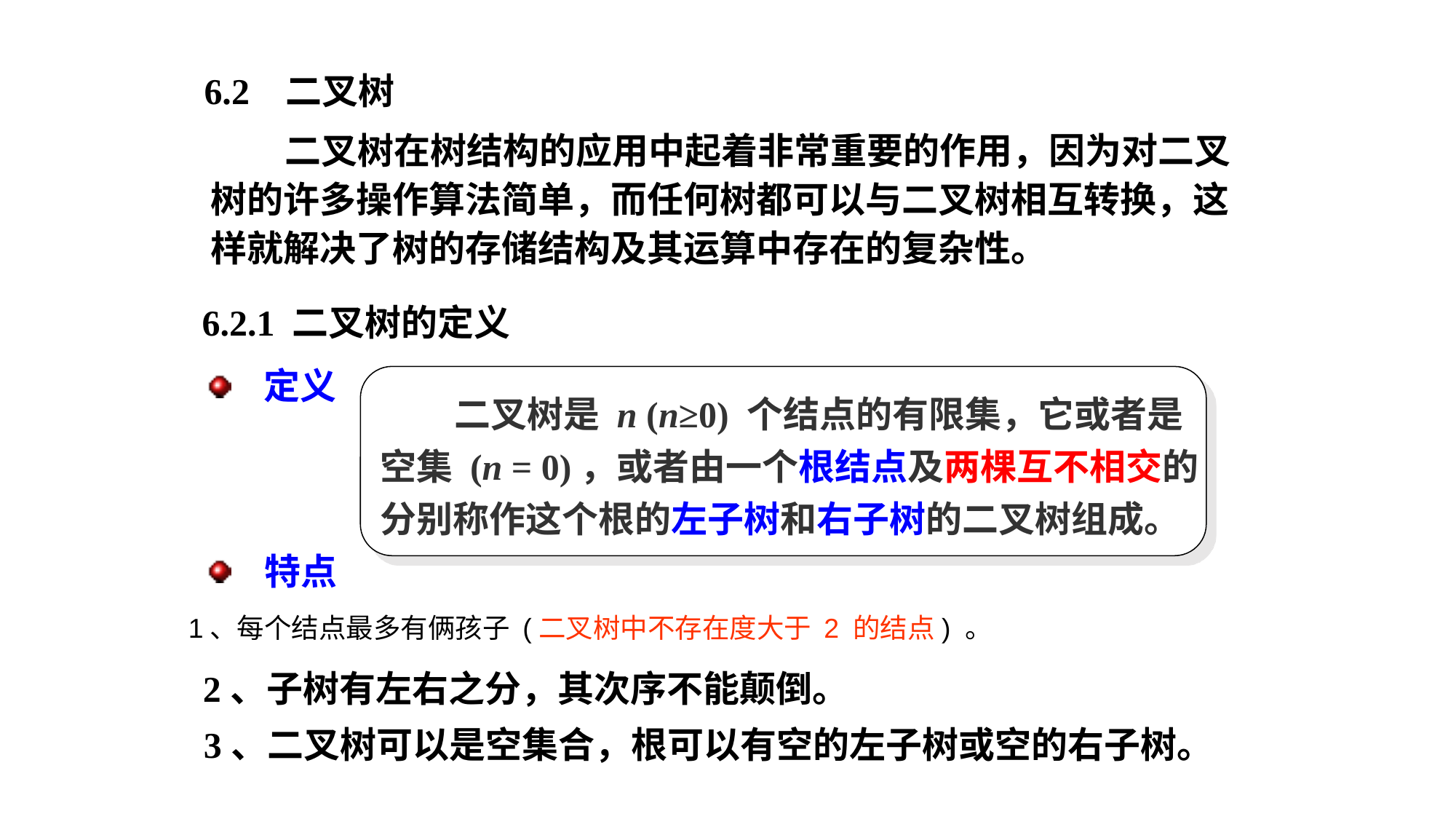

6.2   二叉树
        二叉树在树结构的应用中起着非常重要的作用，因为对二叉
树的许多操作算法简单，而任何树都可以与二叉树相互转换，这
样就解决了树的存储结构及其运算中存在的复杂性。
6.2.1 二叉树的定义
   定义
        二叉树是 n (n≥0) 个结点的有限集，它或者是
空集 (n = 0)，或者由一个根结点及两棵互不相交的
分别称作这个根的左子树和右子树的二叉树组成。
   特点
1、每个结点最多有俩孩子 (二叉树中不存在度大于 2 的结点) 。
2、子树有左右之分，其次序不能颠倒。
3、二叉树可以是空集合，根可以有空的左子树或空的右子树。